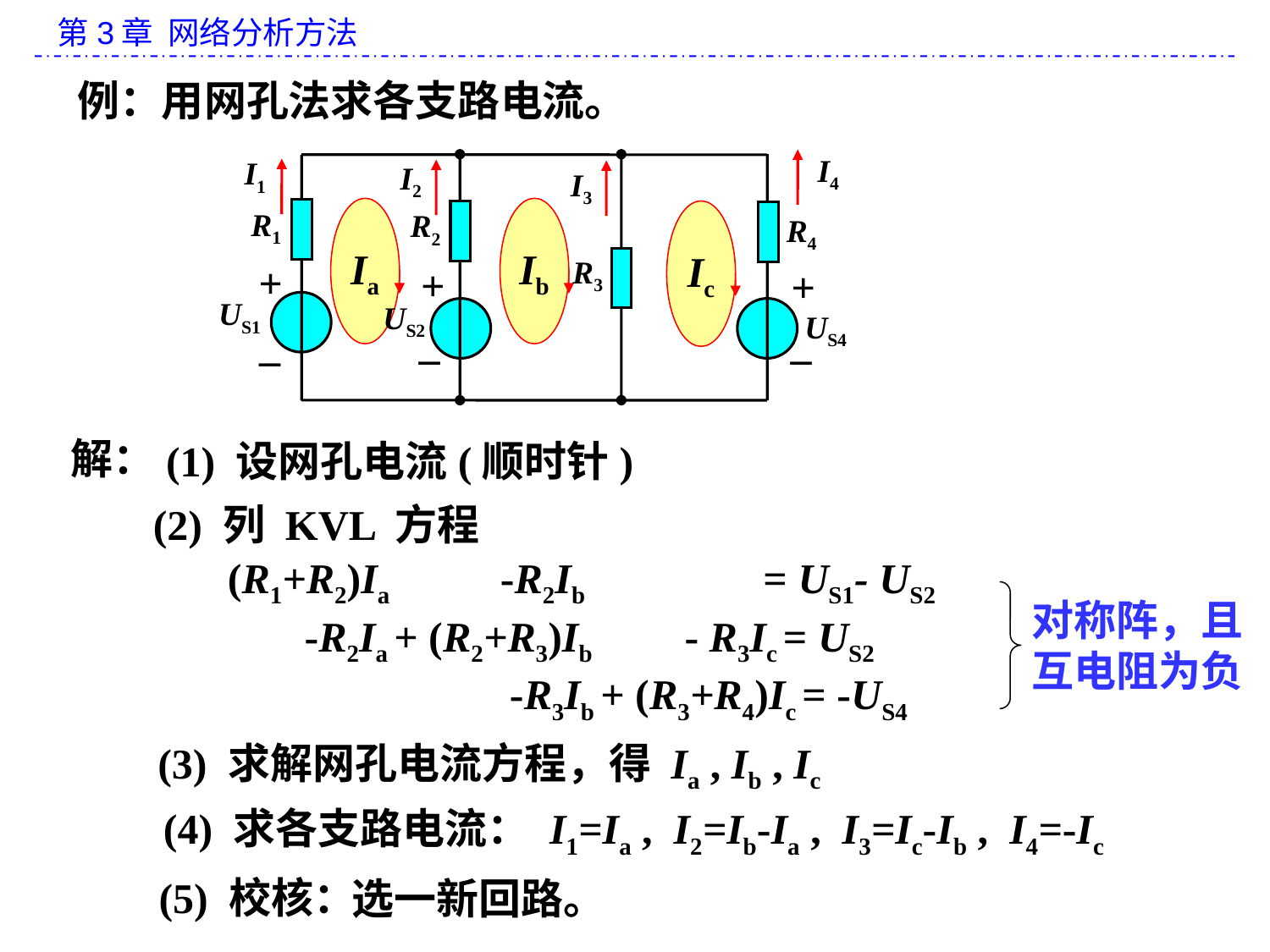

例：用网孔法求各支路电流。
I4
I1

I2

I3

R1
R2
R4

R3
+
+
+

US1
US2

US4
_
_
_

Ia

Ib

Ic

解：
(1) 设网孔电流(顺时针)
(2) 列 KVL 方程
(R1+R2)Ia                  -R2Ib                             = US1- US2

对称阵，且
互电阻为负
       -R2Ia + (R2+R3)Ib               - R3Ic = US2
                           -R3Ib + (R3+R4)Ic = -US4
(3) 求解网孔电流方程，得 Ia , Ib , Ic
(4) 求各支路电流： I1=Ia ,  I2=Ib-Ia ,  I3=Ic-Ib ,  I4=-Ic
(5) 校核：
选一新回路。